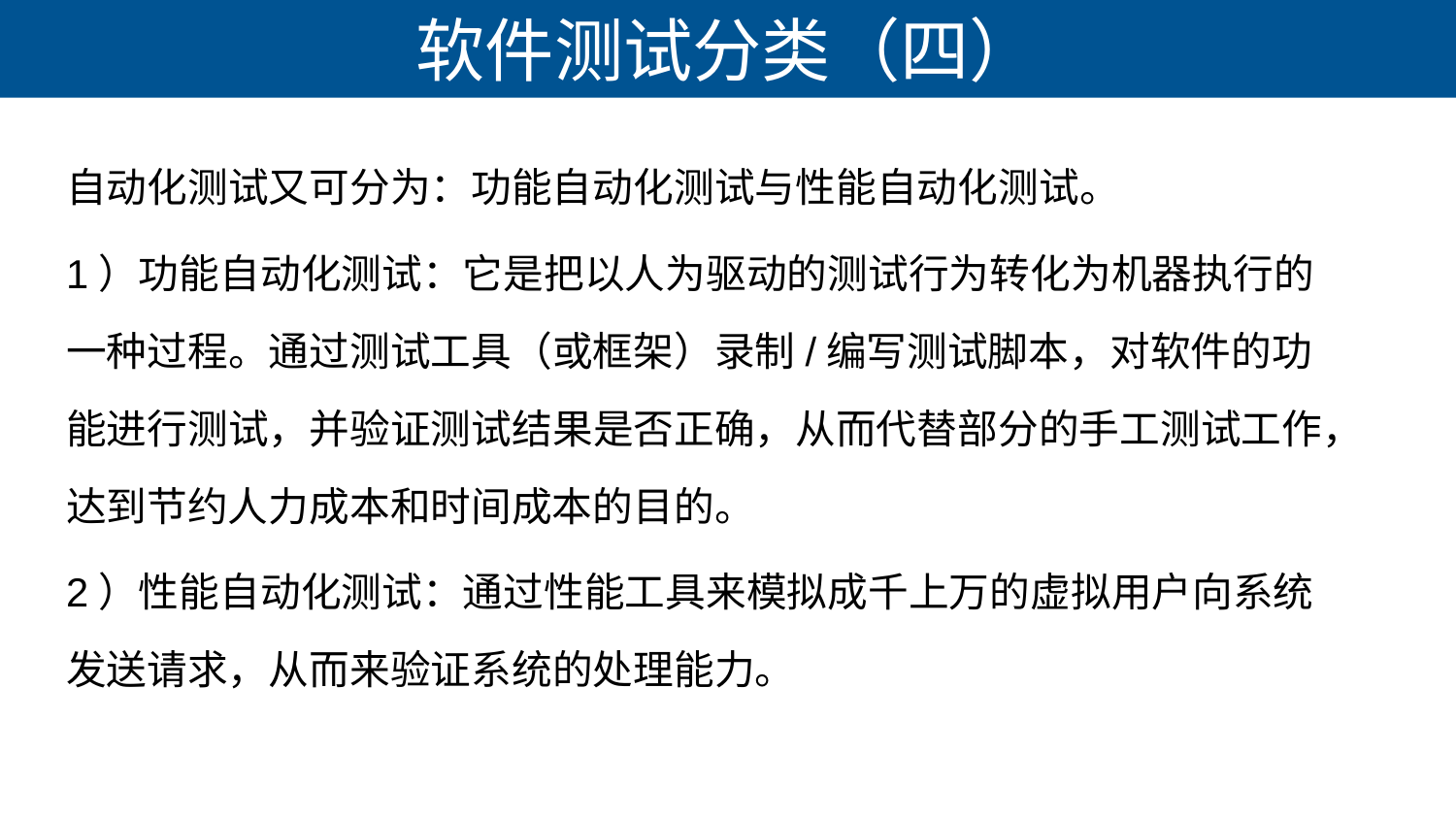

# 软件测试分类（四）
自动化测试又可分为：功能自动化测试与性能自动化测试。
1）功能自动化测试：它是把以人为驱动的测试行为转化为机器执行的一种过程。通过测试工具（或框架）录制/编写测试脚本，对软件的功能进行测试，并验证测试结果是否正确，从而代替部分的手工测试工作，达到节约人力成本和时间成本的目的。
2）性能自动化测试：通过性能工具来模拟成千上万的虚拟用户向系统发送请求，从而来验证系统的处理能力。